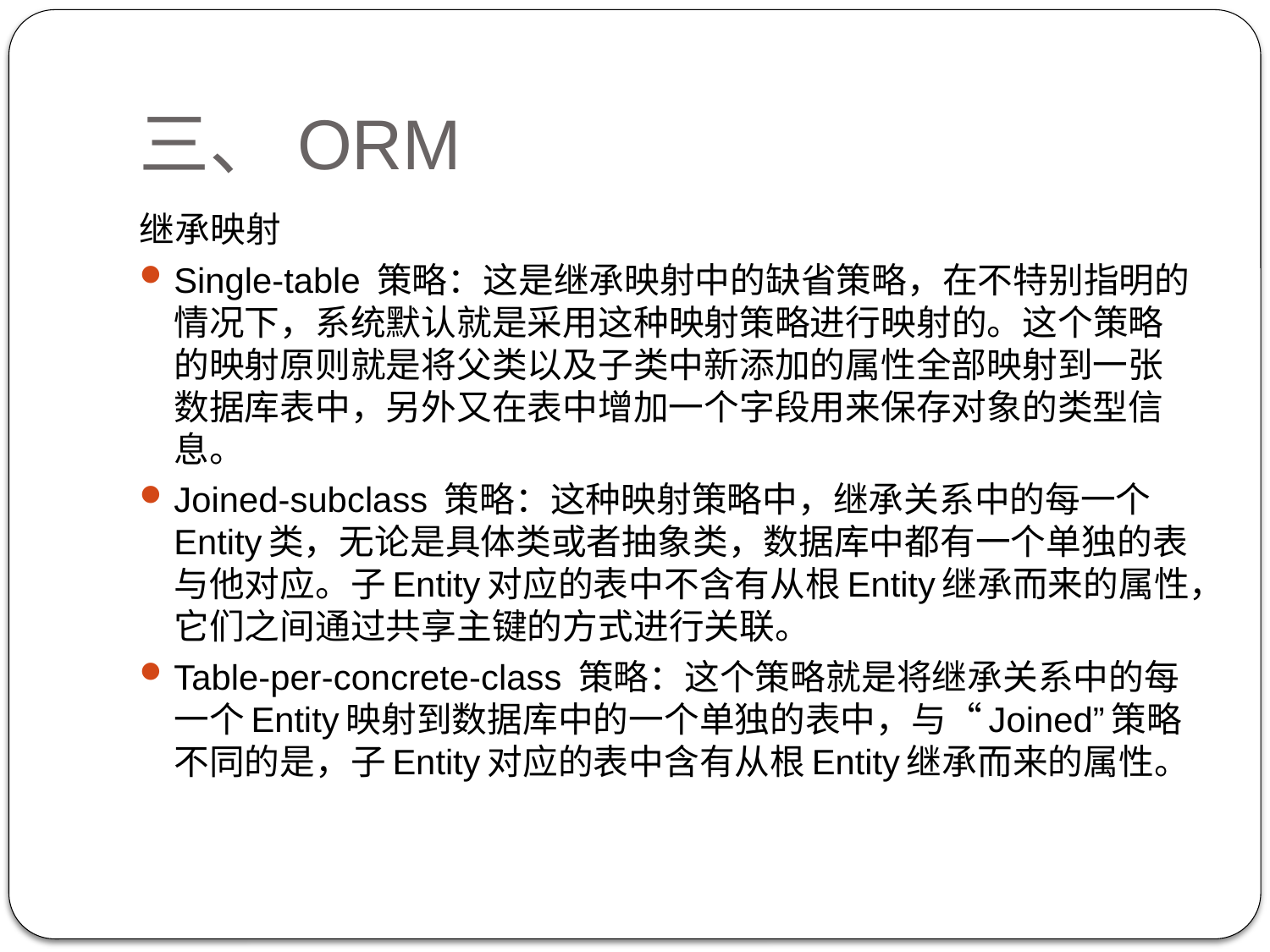

# 三、ORM
继承映射
Single-table 策略：这是继承映射中的缺省策略，在不特别指明的情况下，系统默认就是采用这种映射策略进行映射的。这个策略的映射原则就是将父类以及子类中新添加的属性全部映射到一张数据库表中，另外又在表中增加一个字段用来保存对象的类型信息。
Joined-subclass 策略：这种映射策略中，继承关系中的每一个Entity类，无论是具体类或者抽象类，数据库中都有一个单独的表与他对应。子Entity对应的表中不含有从根Entity继承而来的属性，它们之间通过共享主键的方式进行关联。
Table-per-concrete-class 策略：这个策略就是将继承关系中的每一个Entity映射到数据库中的一个单独的表中，与“Joined”策略不同的是，子Entity对应的表中含有从根Entity继承而来的属性。